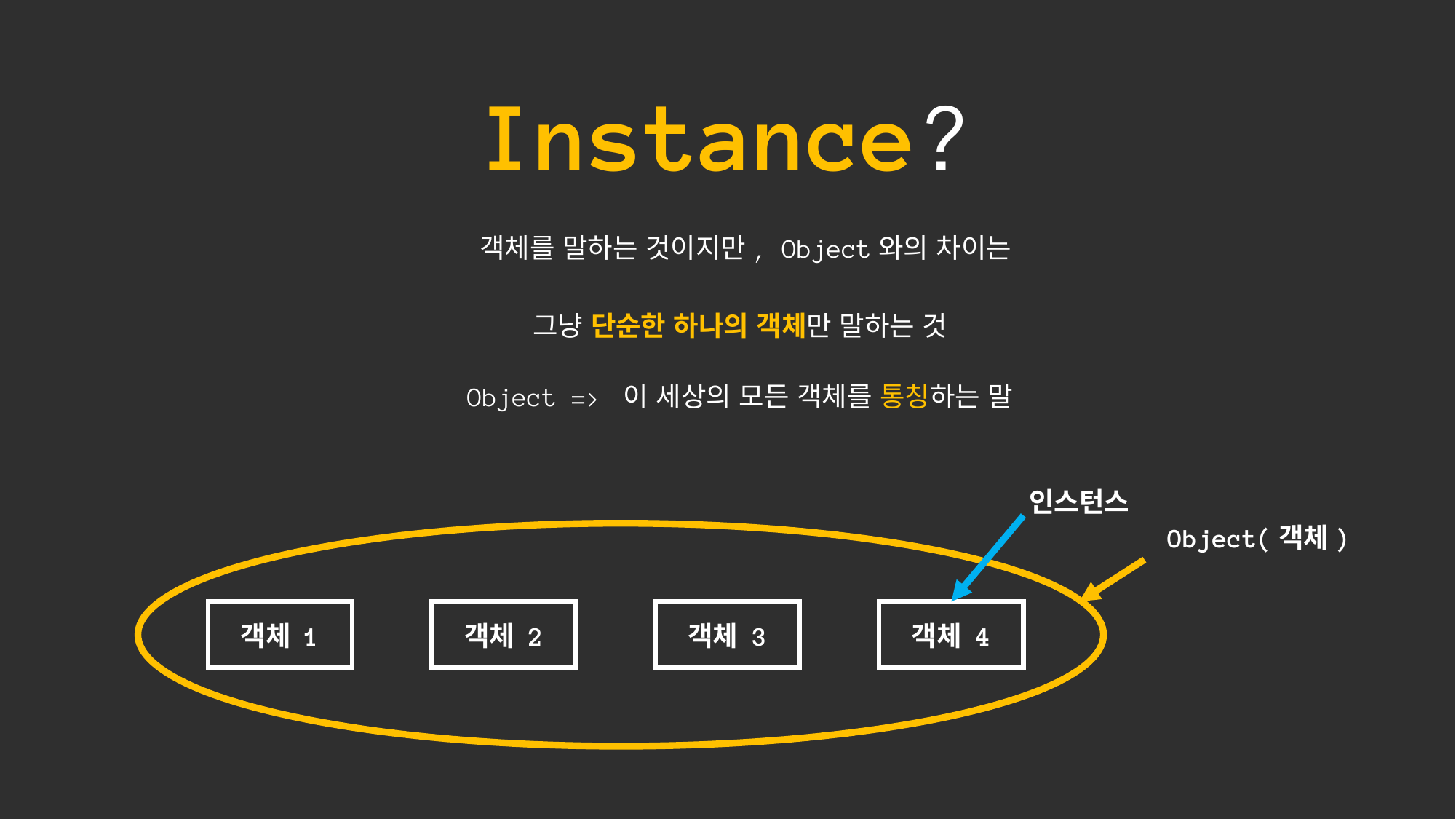

Instance?
객체를 말하는 것이지만, Object와의 차이는
그냥 단순한 하나의 객체만 말하는 것
Object => 이 세상의 모든 객체를 통칭하는 말
인스턴스
Object(객체)

객체 1
객체 2
객체 3
객체 4